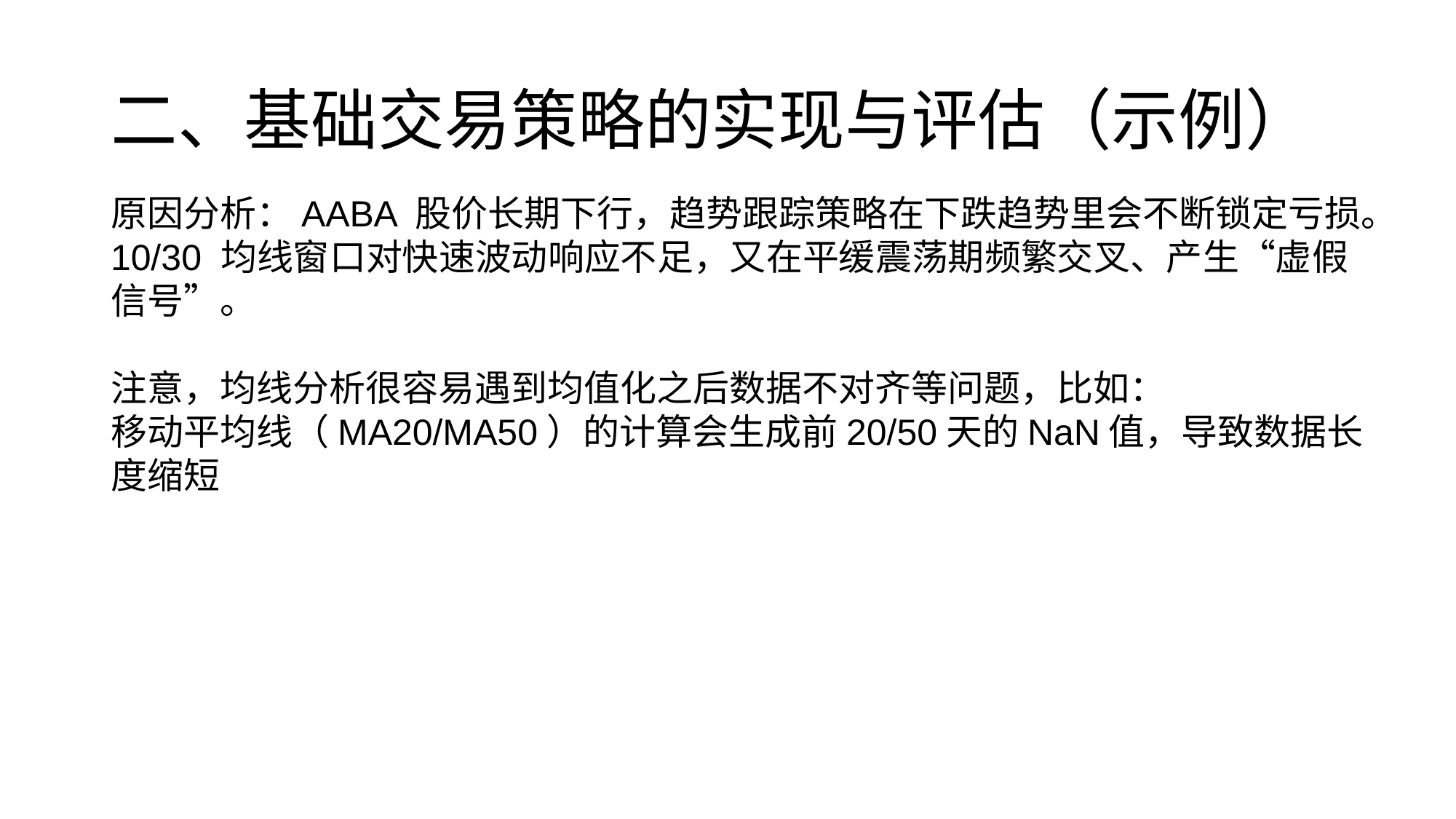

# 二、基础交易策略的实现与评估（示例）
原因分析：AABA 股价长期下行，趋势跟踪策略在下跌趋势里会不断锁定亏损。
10/30 均线窗口对快速波动响应不足，又在平缓震荡期频繁交叉、产生“虚假信号”。

注意，均线分析很容易遇到均值化之后数据不对齐等问题，比如：
移动平均线（MA20/MA50）的计算会生成前20/50天的NaN值，导致数据长度缩短